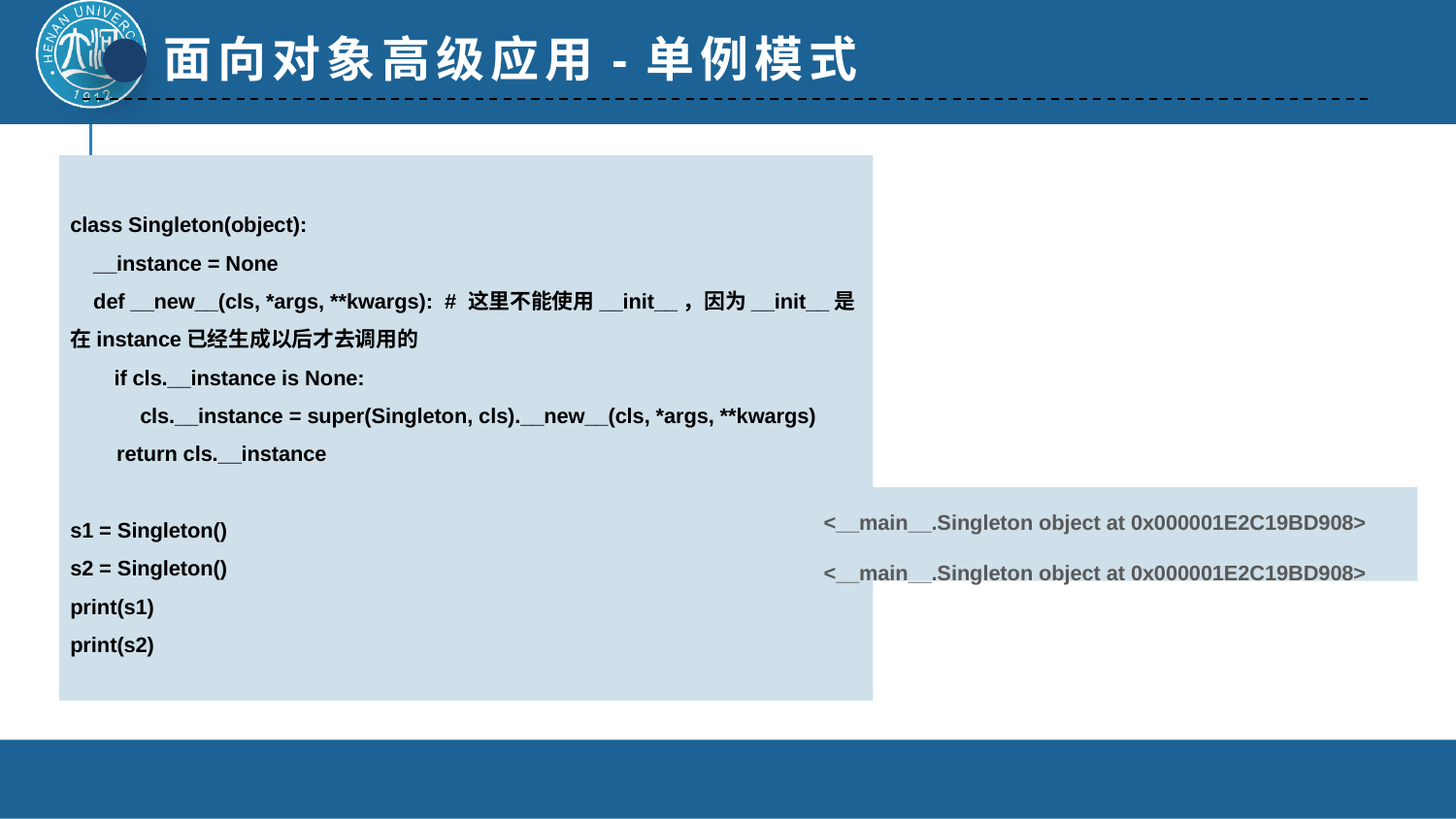

面向对象高级应用-单例模式

class Singleton(object):
    __instance = None
    def __new__(cls, *args, **kwargs):  # 这里不能使用__init__，因为__init__是在instance已经生成以后才去调用的
        if cls.__instance is None:
            cls.__instance = super(Singleton, cls).__new__(cls, *args, **kwargs)
        return cls.__instance
s1 = Singleton()
s2 = Singleton()
print(s1)
print(s2)
<__main__.Singleton object at 0x000001E2C19BD908>
<__main__.Singleton object at 0x000001E2C19BD908>